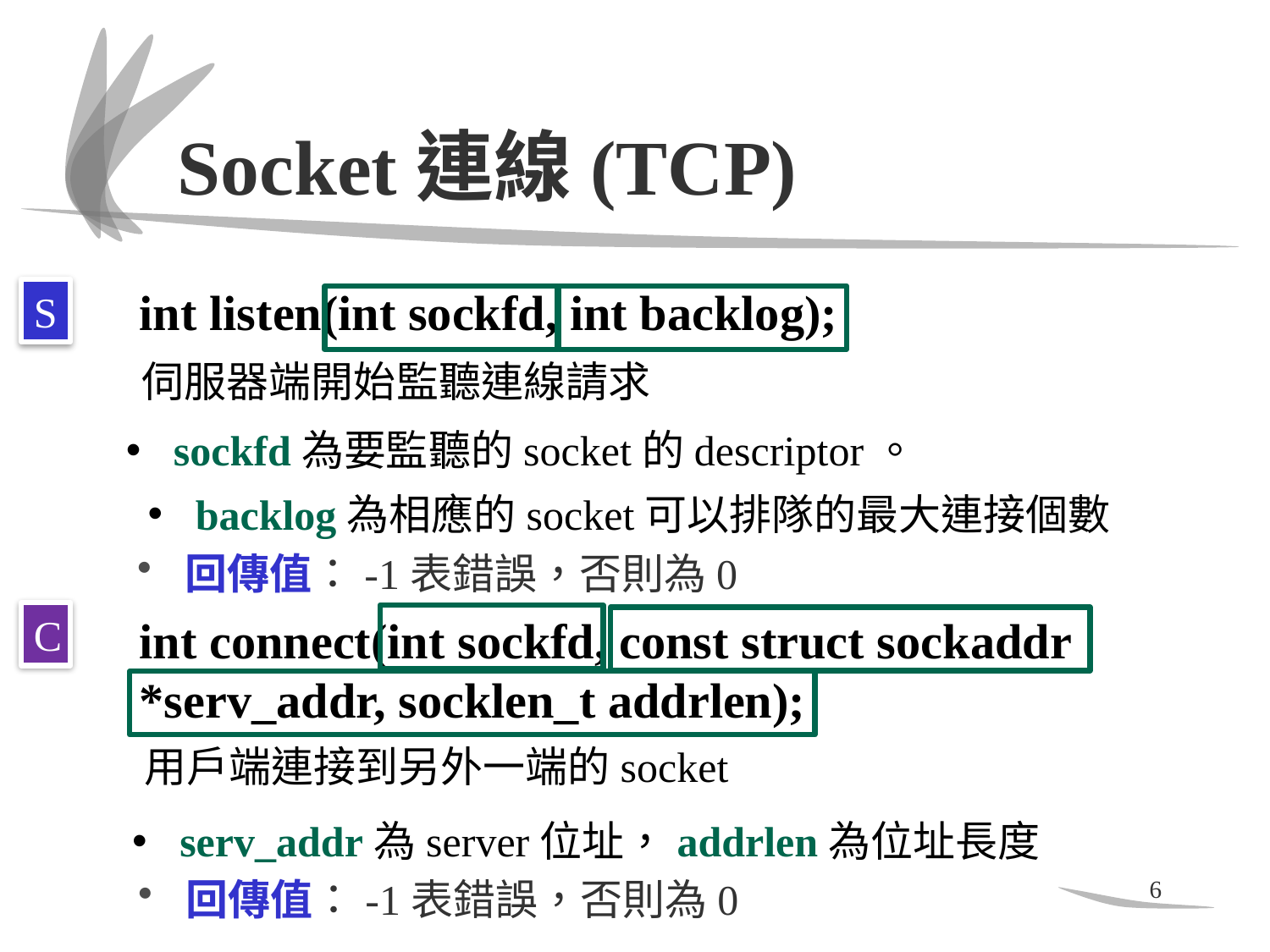

# Socket連線(TCP)
int listen(int sockfd, int backlog);
S

伺服器端開始監聽連線請求
sockfd為要監聽的socket的descriptor。
backlog為相應的socket可以排隊的最大連接個數
回傳值：-1表錯誤，否則為0
C
int connect(int sockfd, const struct sockaddr *serv_addr, socklen_t addrlen);

用戶端連接到另外一端的socket
serv_addr為server位址，addrlen為位址長度
回傳值：-1表錯誤，否則為0
6